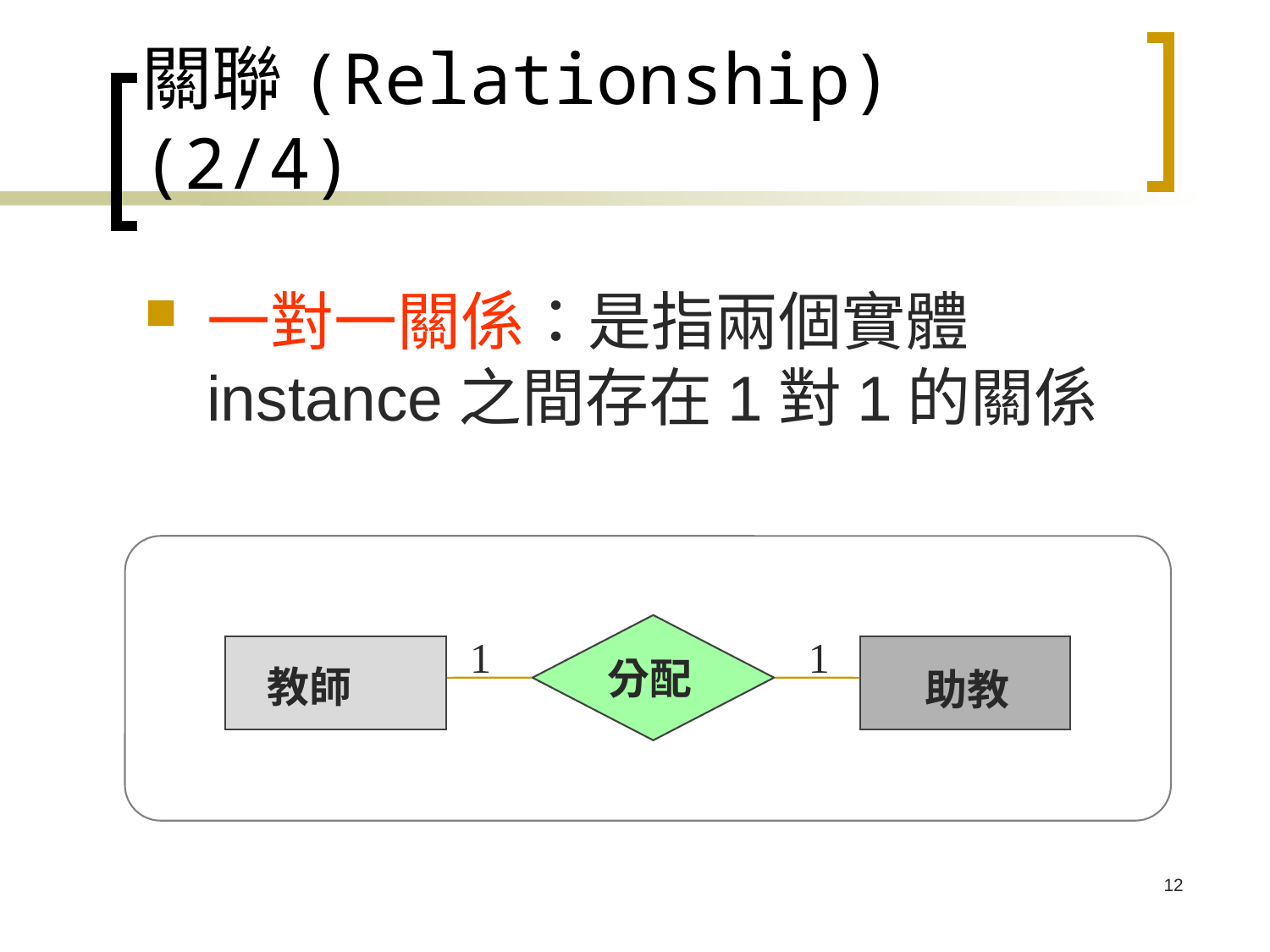

# 關聯(Relationship) (2/4)
一對一關係：是指兩個實體instance之間存在1對1的關係

1
1

分配
教師
助教

12